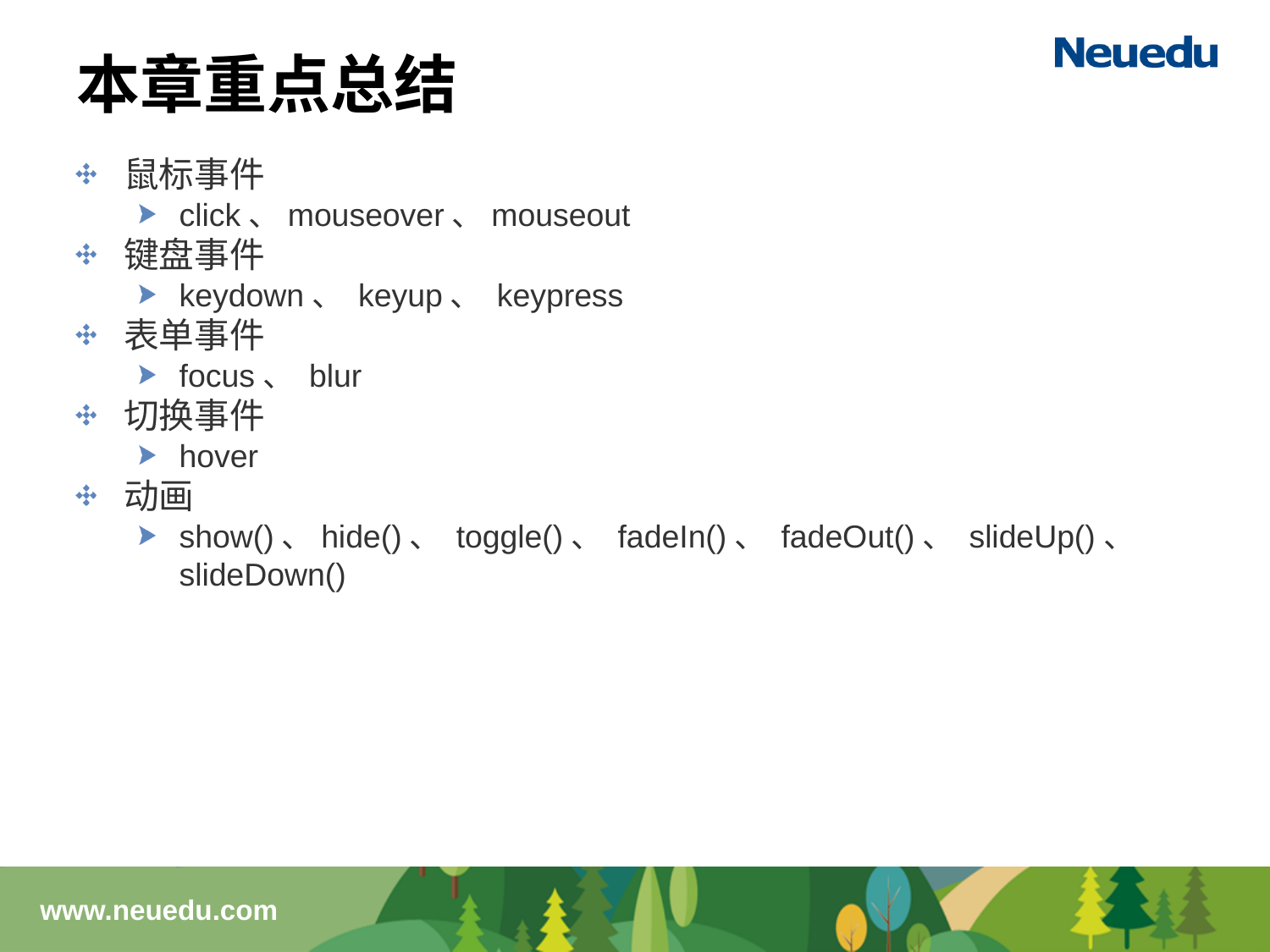

# 本章重点总结
鼠标事件
click、mouseover、mouseout
键盘事件
keydown、 keyup、 keypress
表单事件
focus、 blur
切换事件
hover
动画
show()、hide()、 toggle()、 fadeIn()、 fadeOut()、 slideUp()、 slideDown()